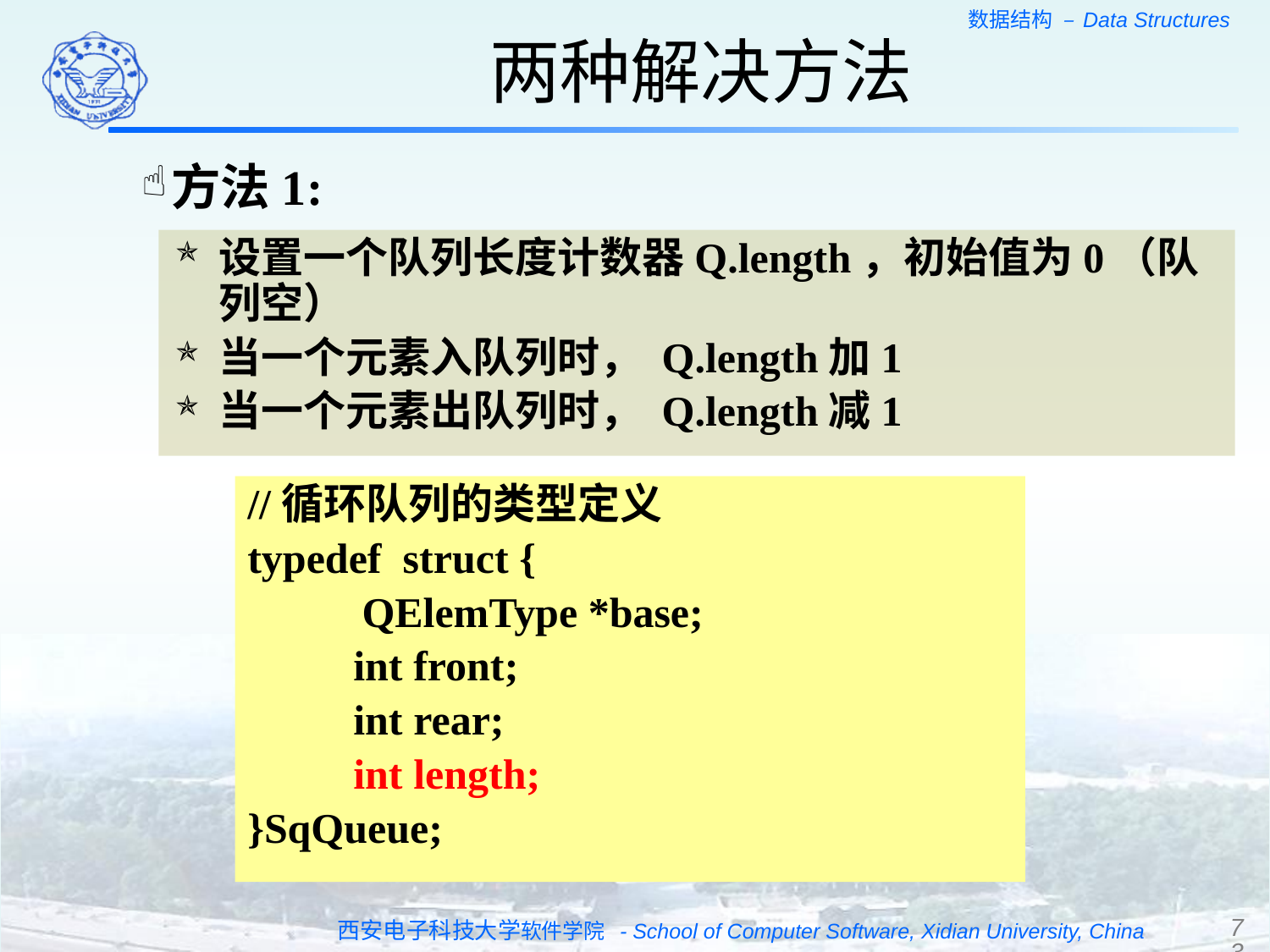

两种解决方法
方法1:
设置一个队列长度计数器Q.length，初始值为0（队列空）
当一个元素入队列时， Q.length加1
当一个元素出队列时， Q.length减1
//循环队列的类型定义
typedef  struct {
 　　QElemType *base;
          int front;
          int rear;
          int length;
}SqQueue;
73